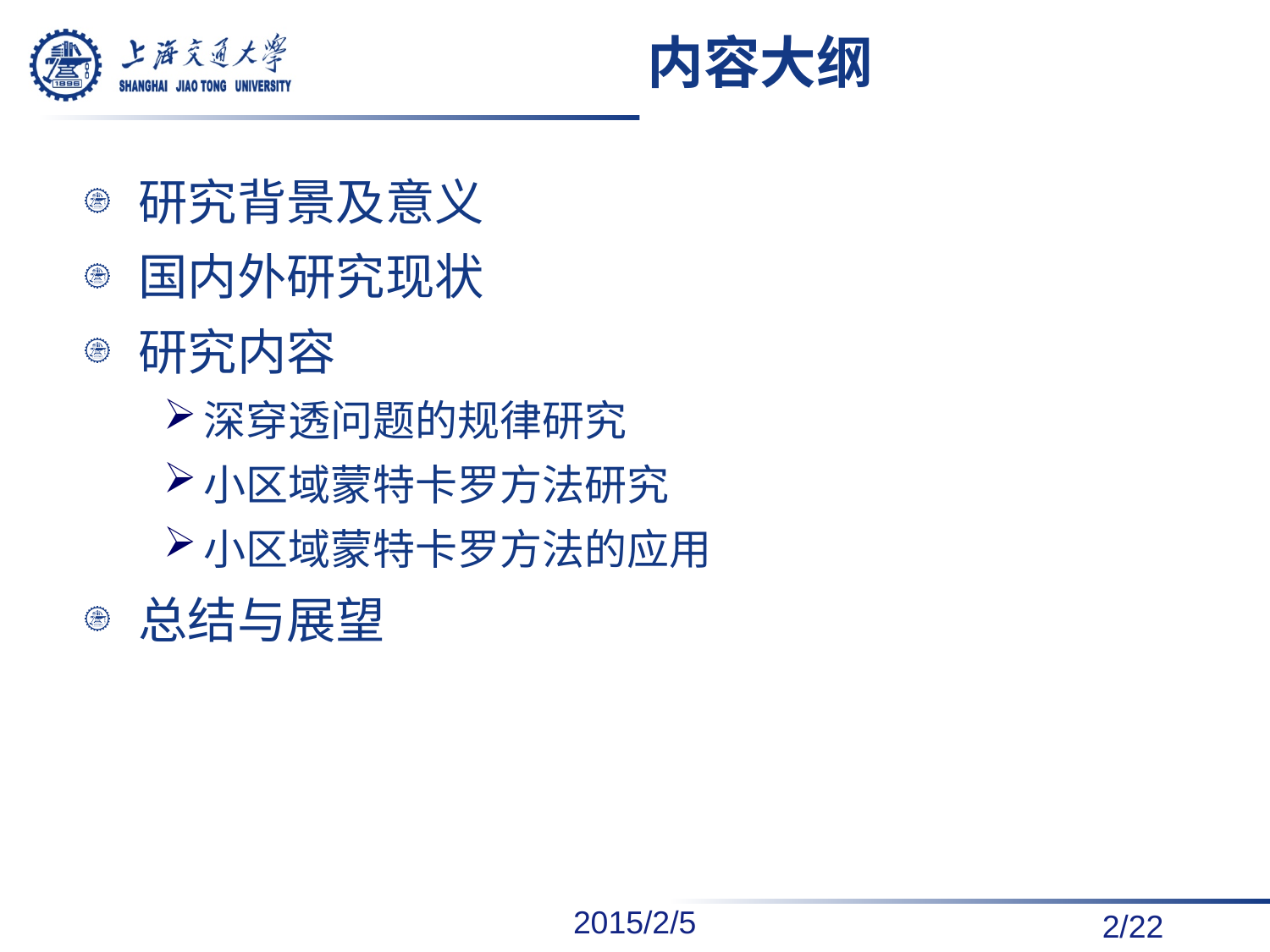

# 内容大纲
研究背景及意义
国内外研究现状
研究内容
深穿透问题的规律研究
小区域蒙特卡罗方法研究
小区域蒙特卡罗方法的应用
总结与展望